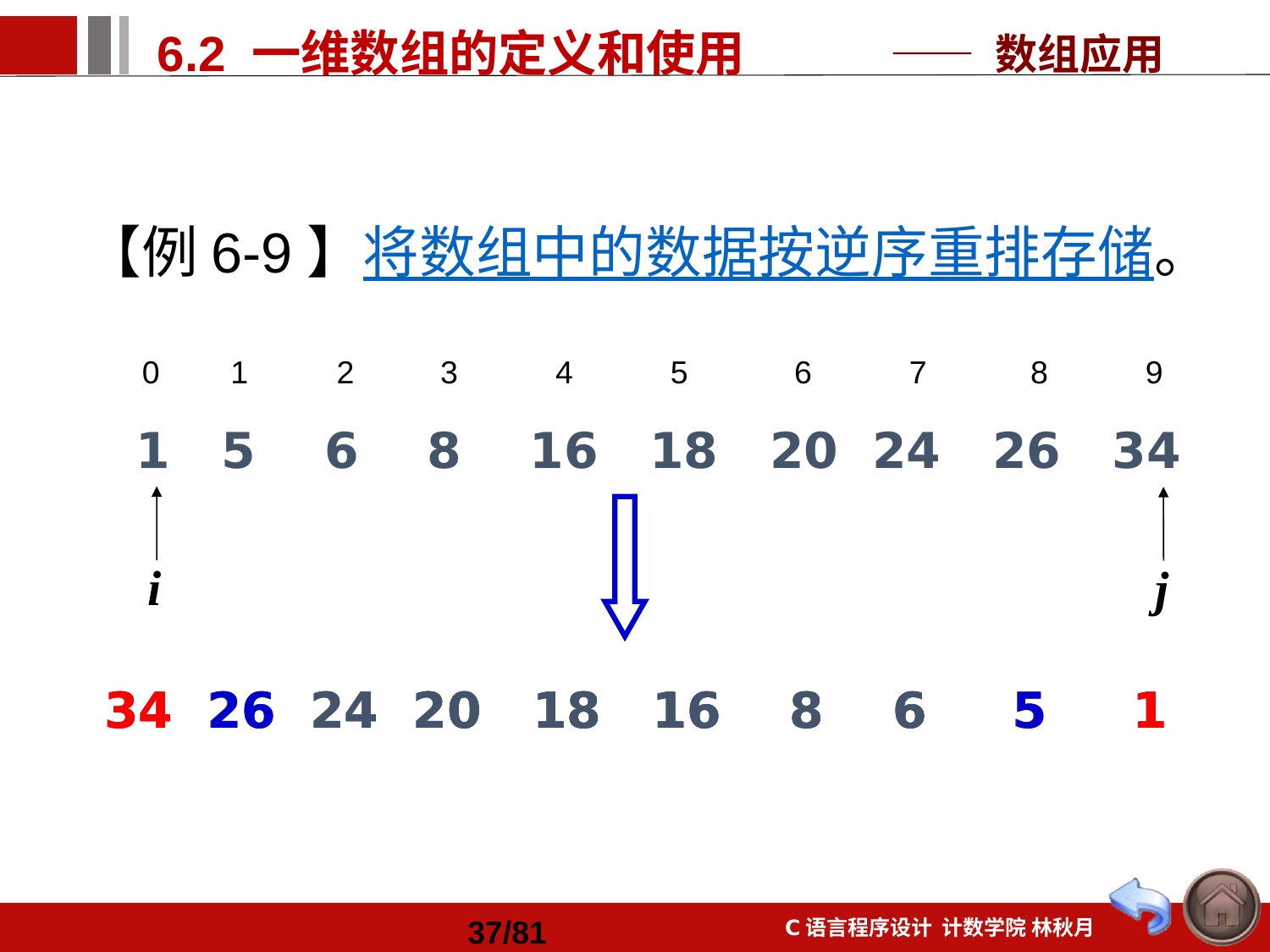

—— 数组应用
【例6-9】将数组中的数据按逆序重排存储。
0        1          2	     3           4           5            6           7             8           9
   1   5    6    8    16   18   20  24   26   34

i

j

 34  26  24  20   18   16    8    6     5     1
 34  26  24  20   18   16    8    6     5     1
 34  26  24  20   18   16    8    6     5     1